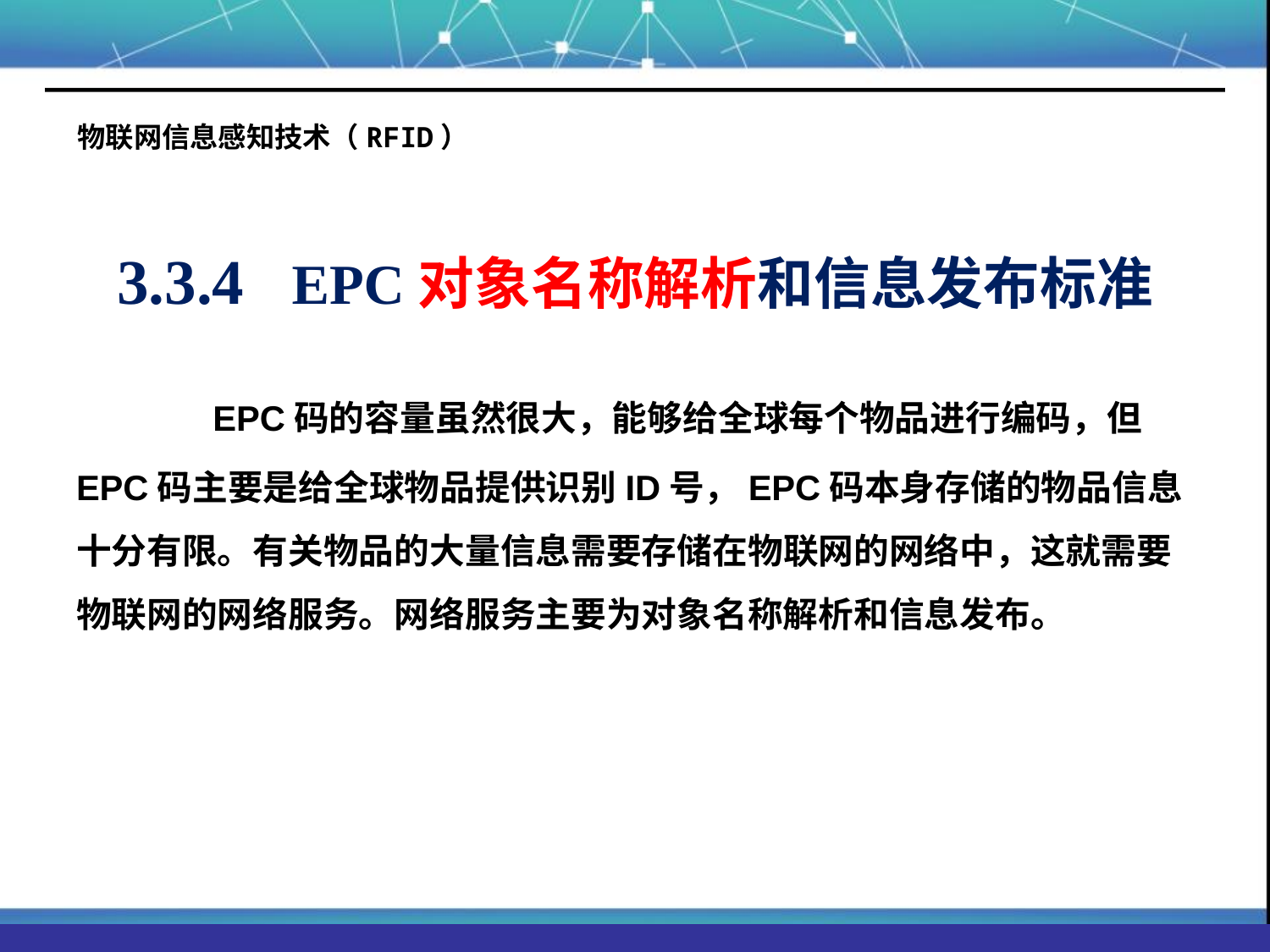

# 物联网信息感知技术（RFID）

3.3.4   EPC对象名称解析和信息发布标准
	 EPC码的容量虽然很大，能够给全球每个物品进行编码，但EPC码主要是给全球物品提供识别ID号，EPC码本身存储的物品信息十分有限。有关物品的大量信息需要存储在物联网的网络中，这就需要物联网的网络服务。网络服务主要为对象名称解析和信息发布。